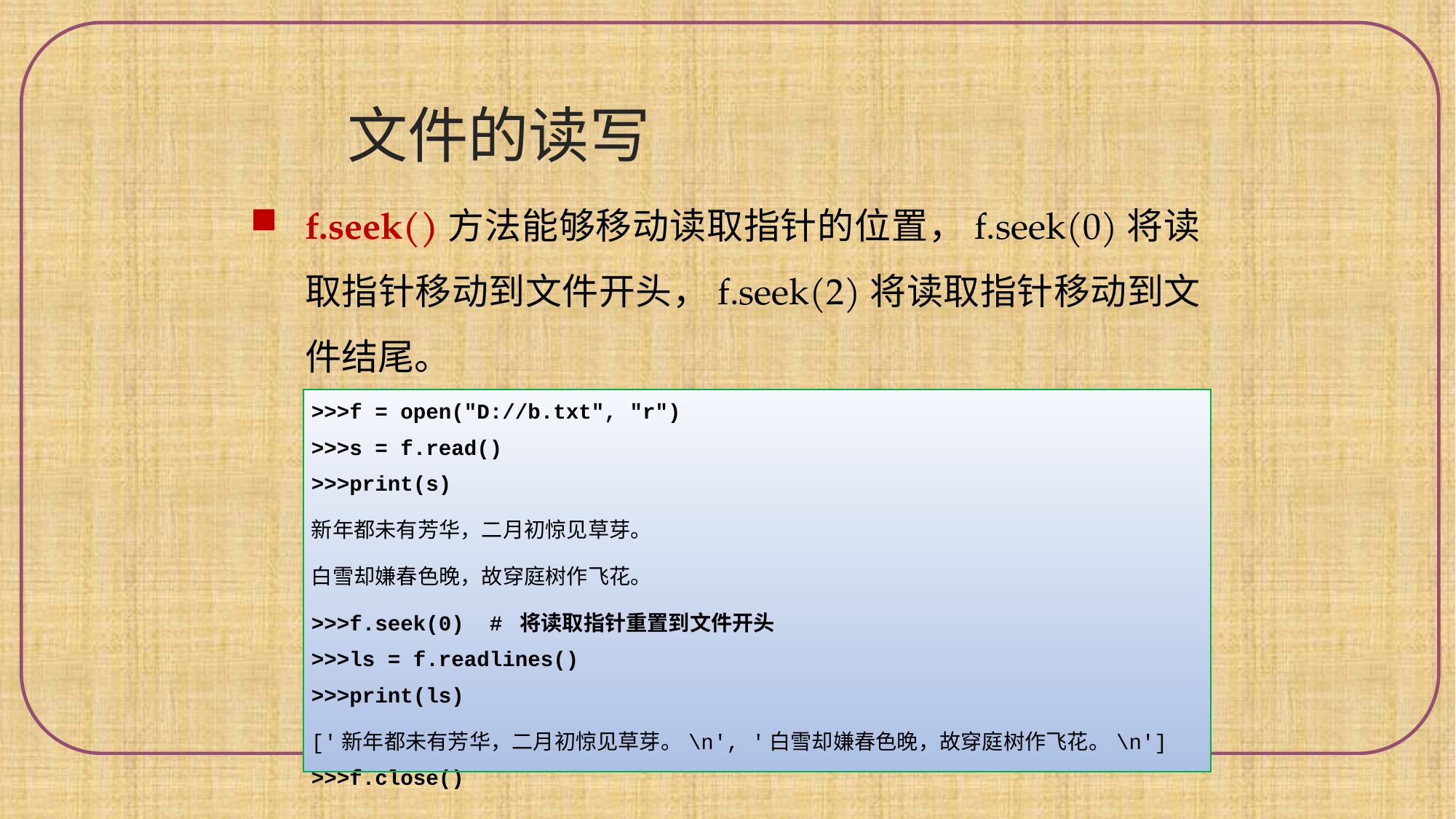

文件的读写
f.seek()方法能够移动读取指针的位置，f.seek(0)将读取指针移动到文件开头，f.seek(2)将读取指针移动到文件结尾。
| >>>f = open("D://b.txt", "r") >>>s = f.read() >>>print(s) 新年都未有芳华，二月初惊见草芽。 白雪却嫌春色晚，故穿庭树作飞花。 >>>f.seek(0) # 将读取指针重置到文件开头 >>>ls = f.readlines() >>>print(ls) ['新年都未有芳华，二月初惊见草芽。\n', '白雪却嫌春色晚，故穿庭树作飞花。\n'] >>>f.close() |
| --- |